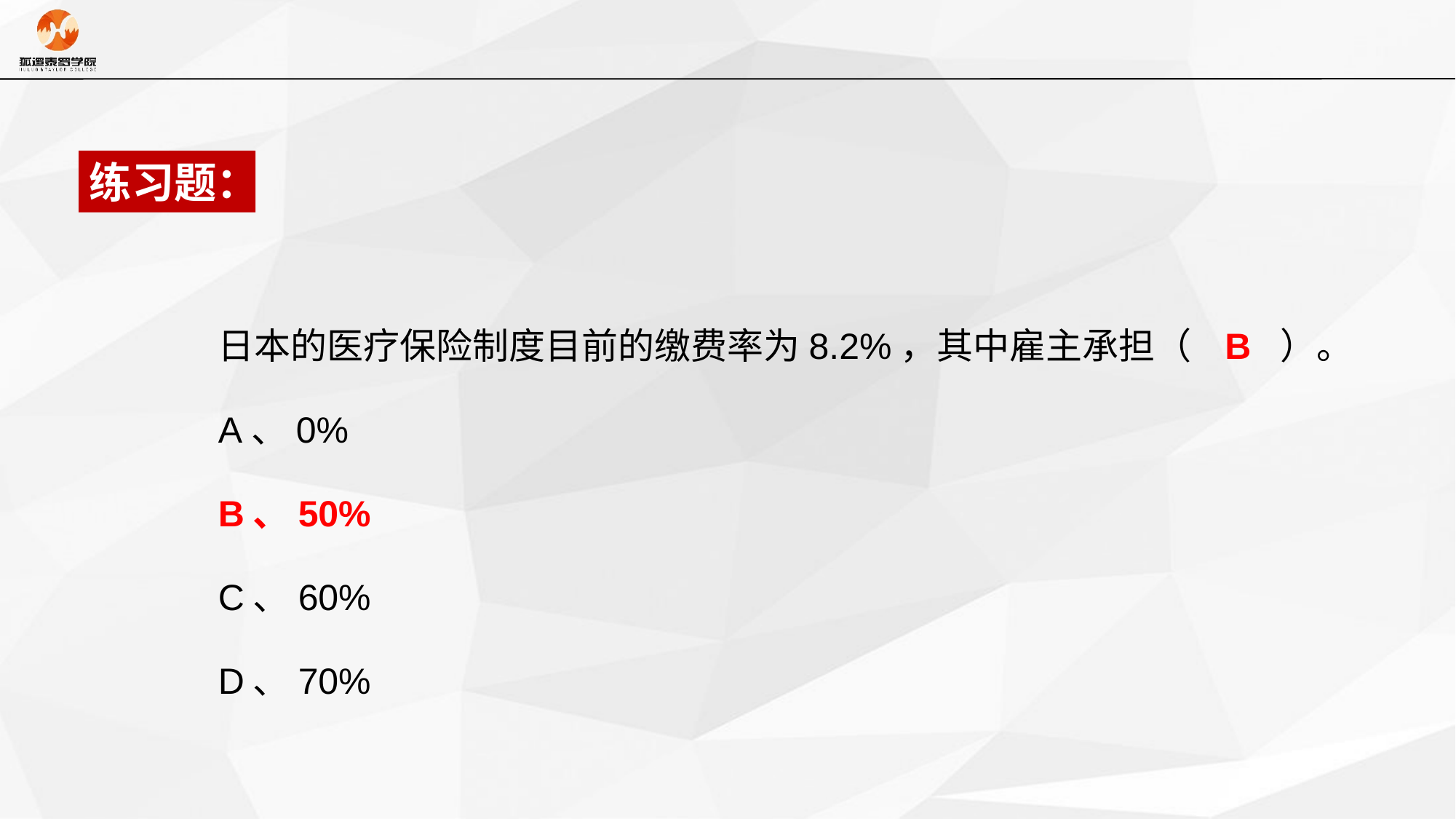

练习题：
日本的医疗保险制度目前的缴费率为8.2%，其中雇主承担（   B  ）。
A、0%
B、50%
C、60%
D、70%